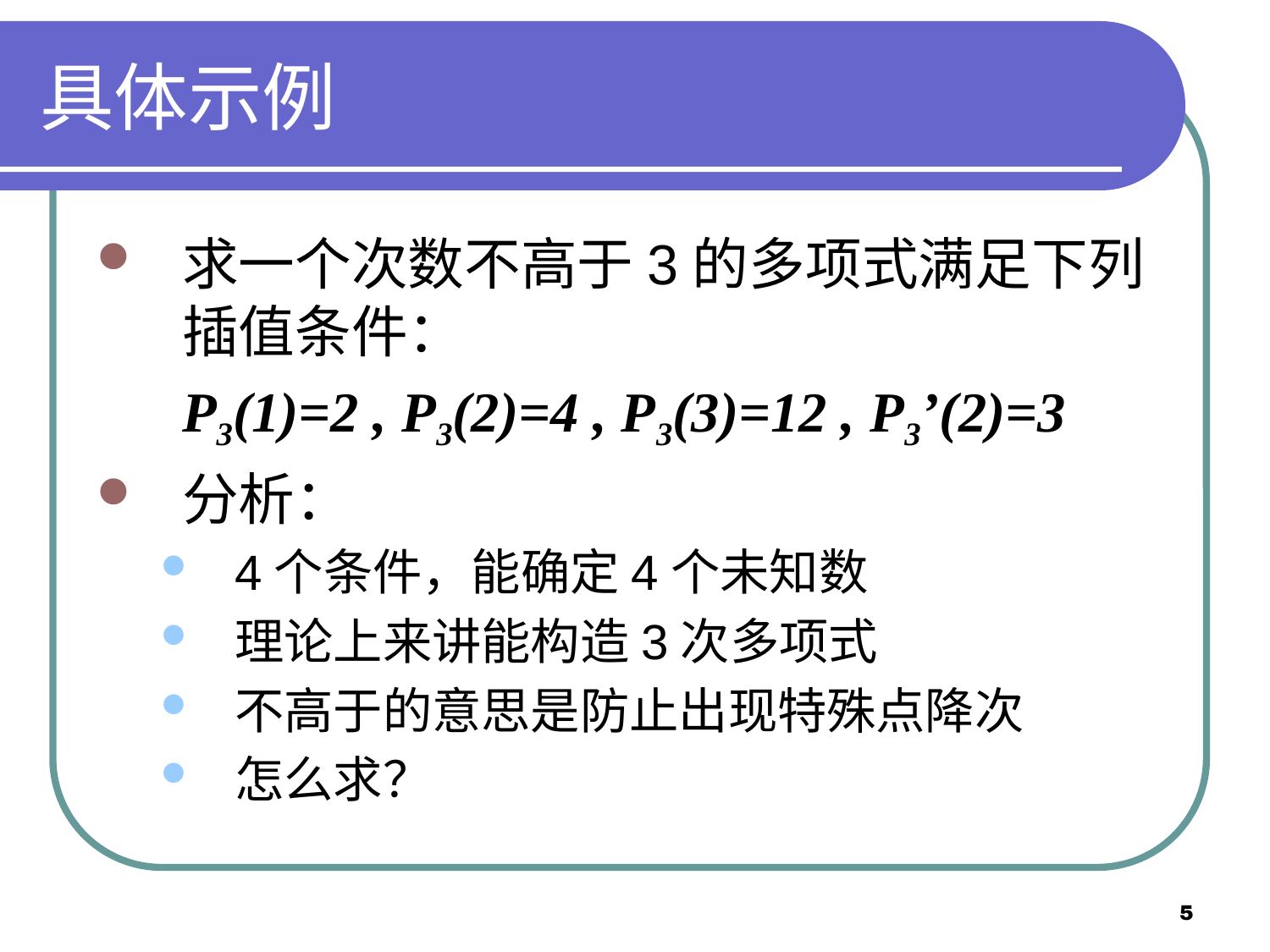

# 具体示例
求一个次数不高于3的多项式满足下列插值条件：
	P3(1)=2 , P3(2)=4 , P3(3)=12 , P3’(2)=3
分析：
4个条件，能确定4个未知数
理论上来讲能构造3次多项式
不高于的意思是防止出现特殊点降次
怎么求？
5